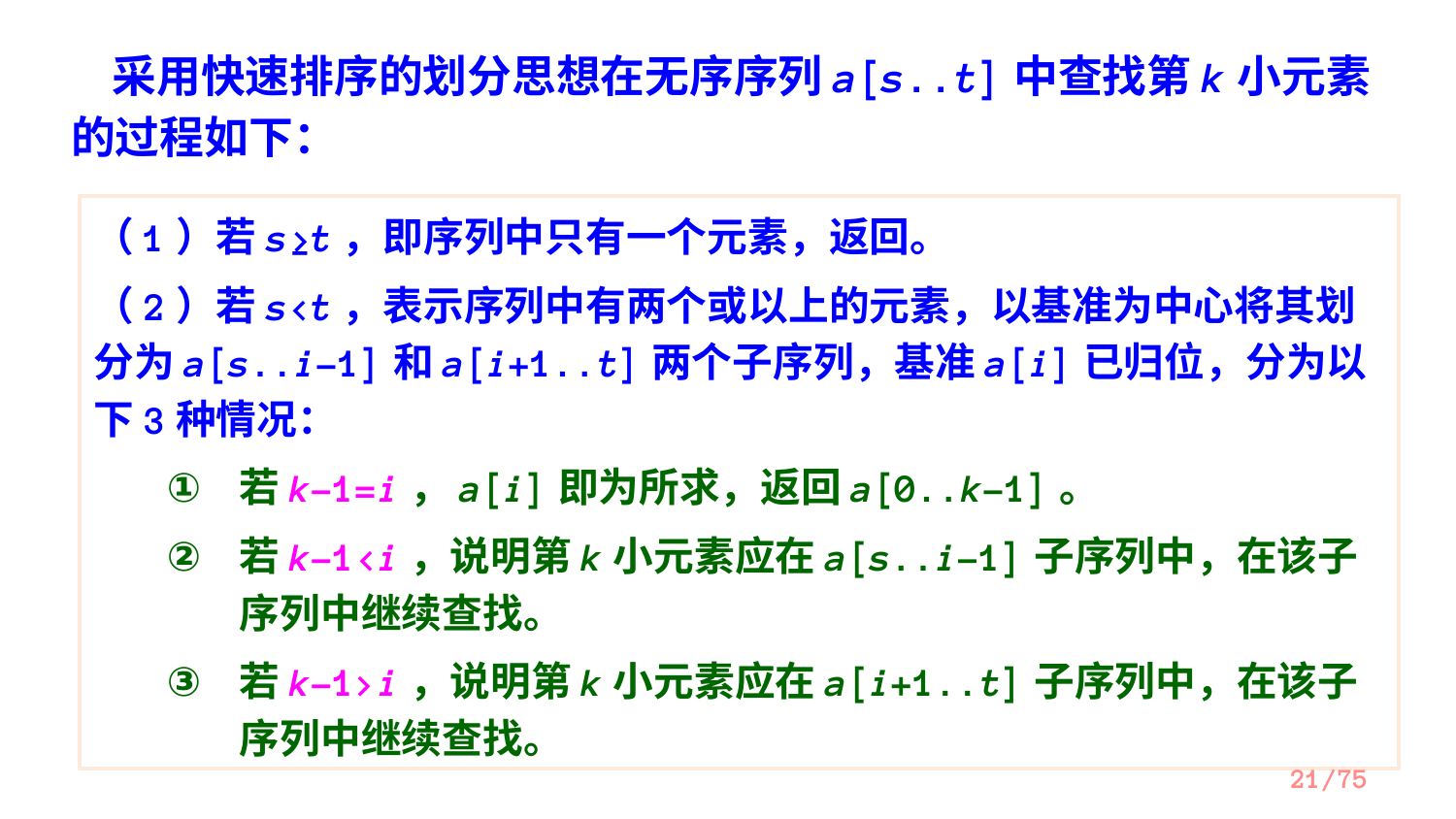

采用快速排序的划分思想在无序序列a[s..t]中查找第k小元素的过程如下：
（1）若s≥t，即序列中只有一个元素，返回。
（2）若s<t，表示序列中有两个或以上的元素，以基准为中心将其划分为a[s..i-1]和a[i+1..t]两个子序列，基准a[i]已归位，分为以下3种情况：
若k-1=i，a[i]即为所求，返回a[0..k-1]。
若k-1<i，说明第k小元素应在a[s..i-1]子序列中，在该子序列中继续查找。
若k-1>i，说明第k小元素应在a[i+1..t]子序列中，在该子序列中继续查找。
21/75